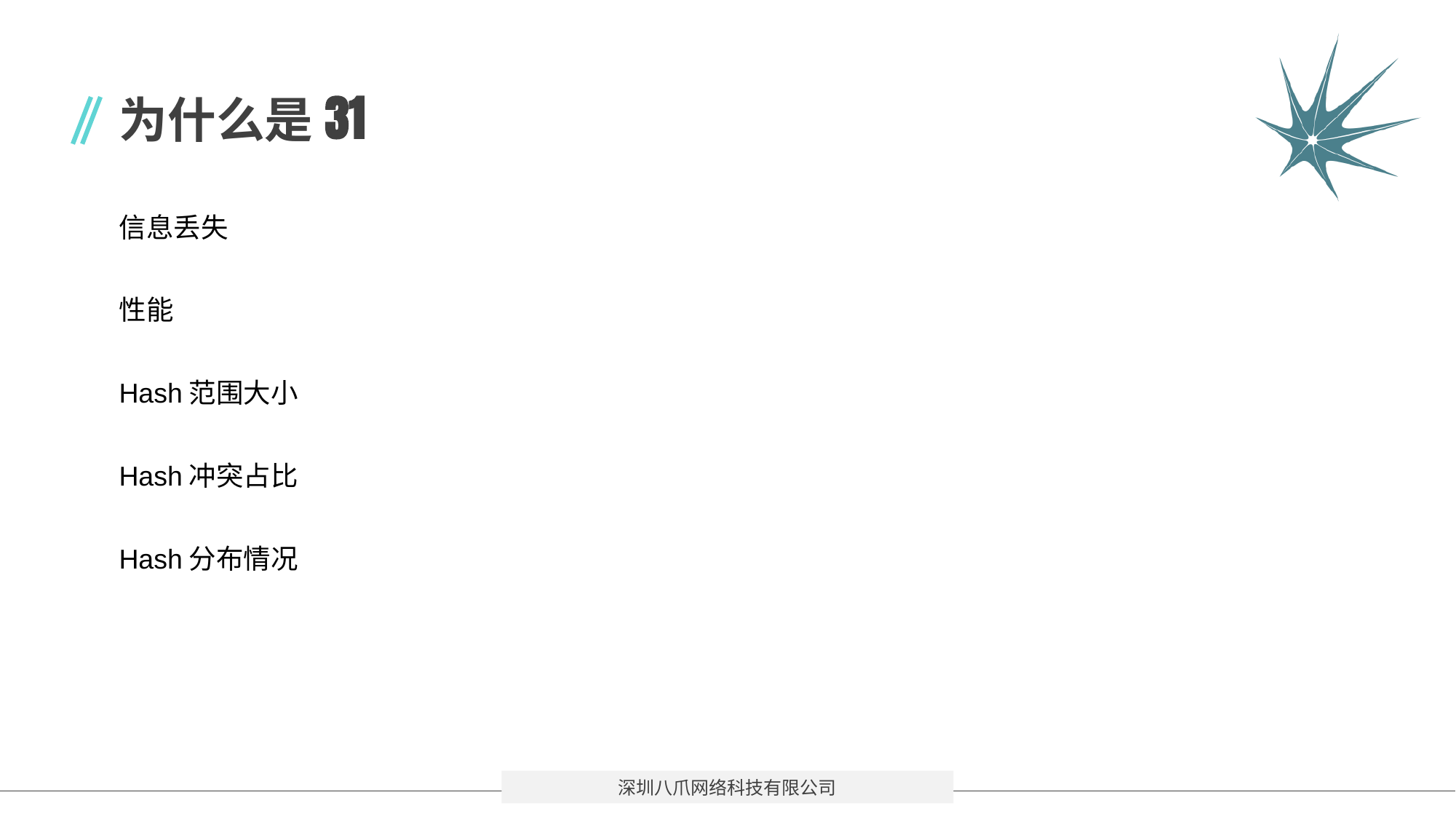

# 为什么是31
信息丢失
性能
Hash范围大小
Hash冲突占比
Hash分布情况

5